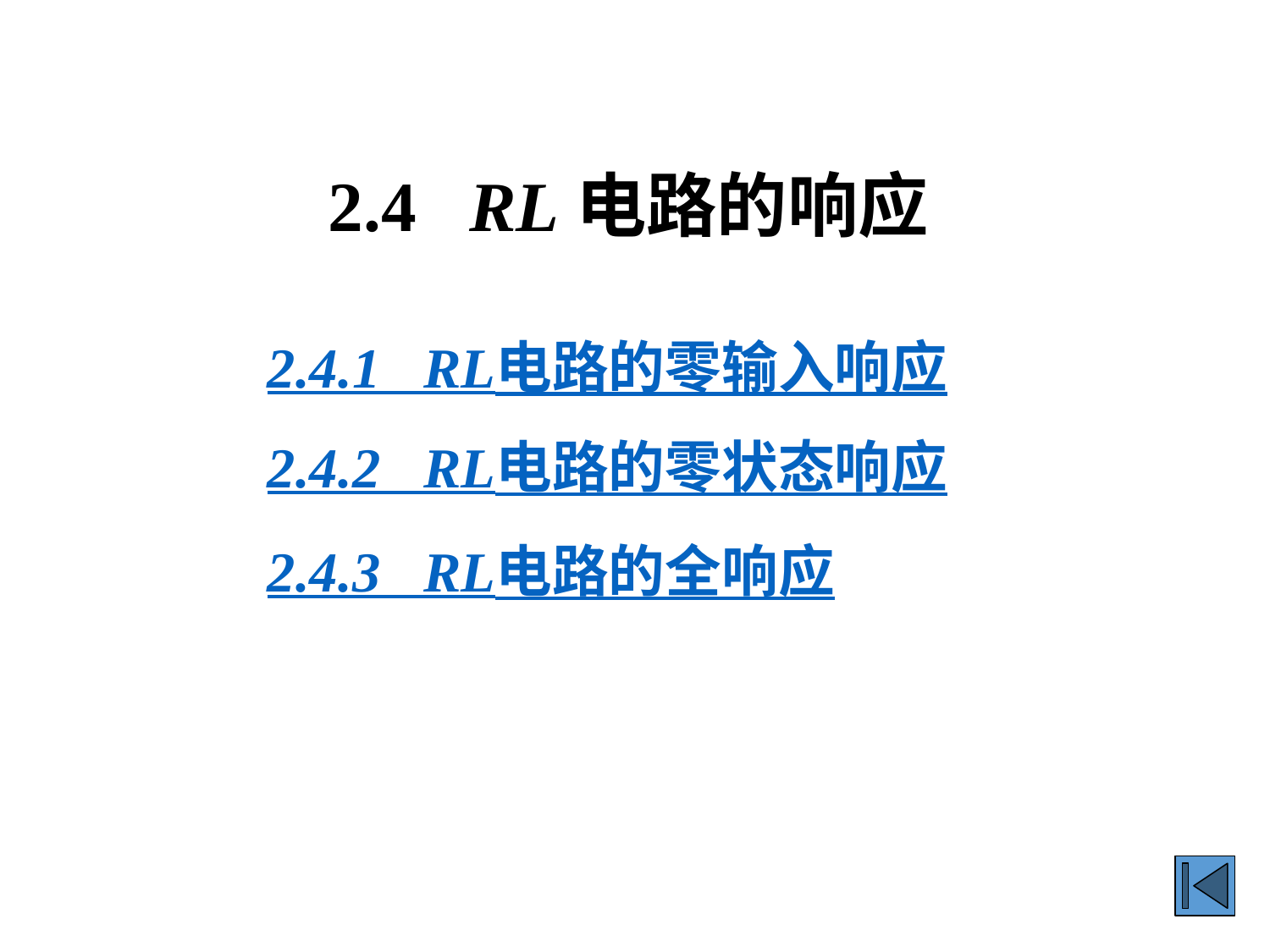

2.4   RL电路的响应
2.4.1   RL电路的零输入响应
2.4.2   RL电路的零状态响应
2.4.3   RL电路的全响应